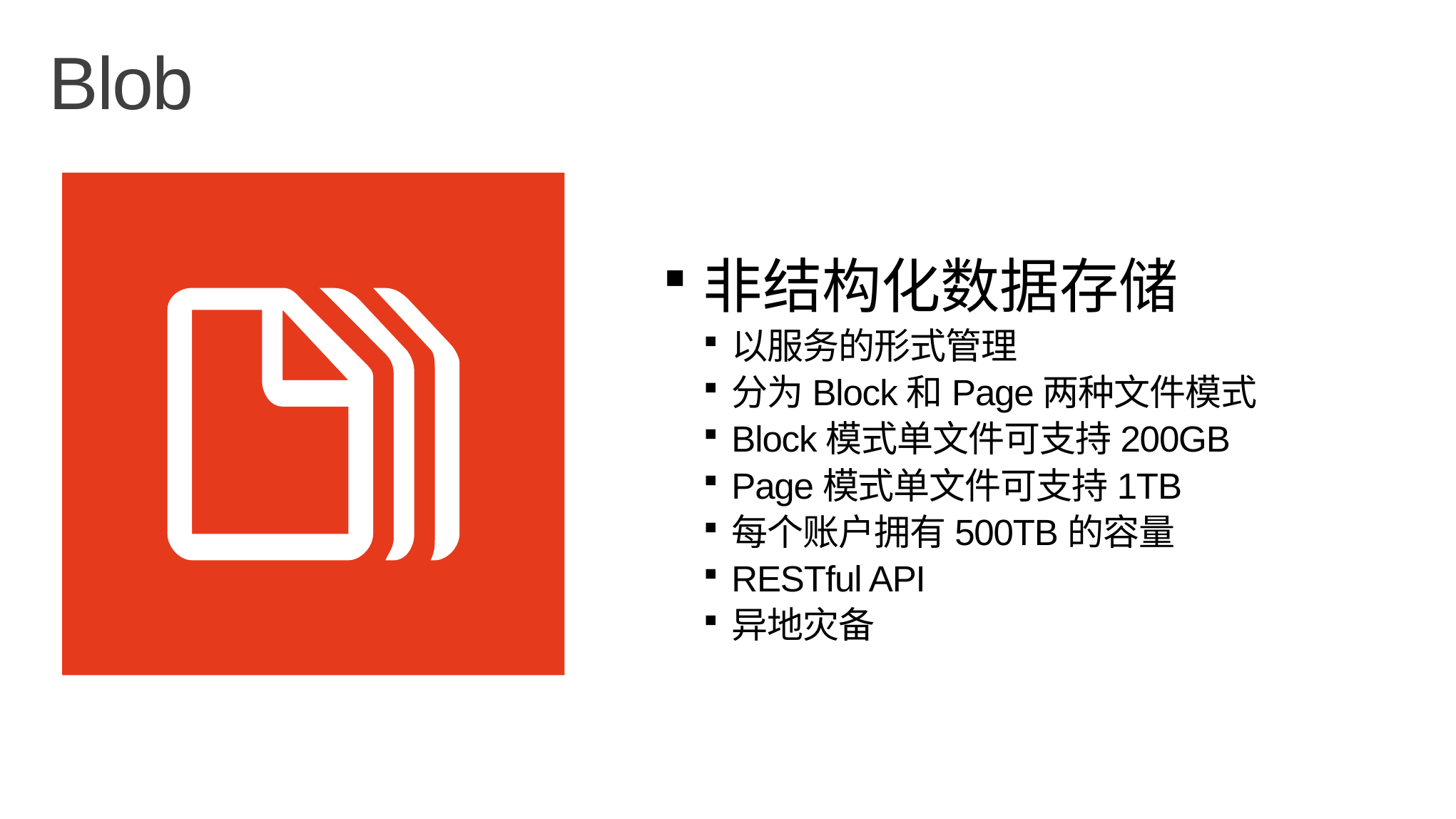

# Blob

非结构化数据存储
以服务的形式管理
分为Block和Page两种文件模式
Block模式单文件可支持200GB
Page模式单文件可支持1TB
每个账户拥有500TB的容量
RESTful API
异地灾备